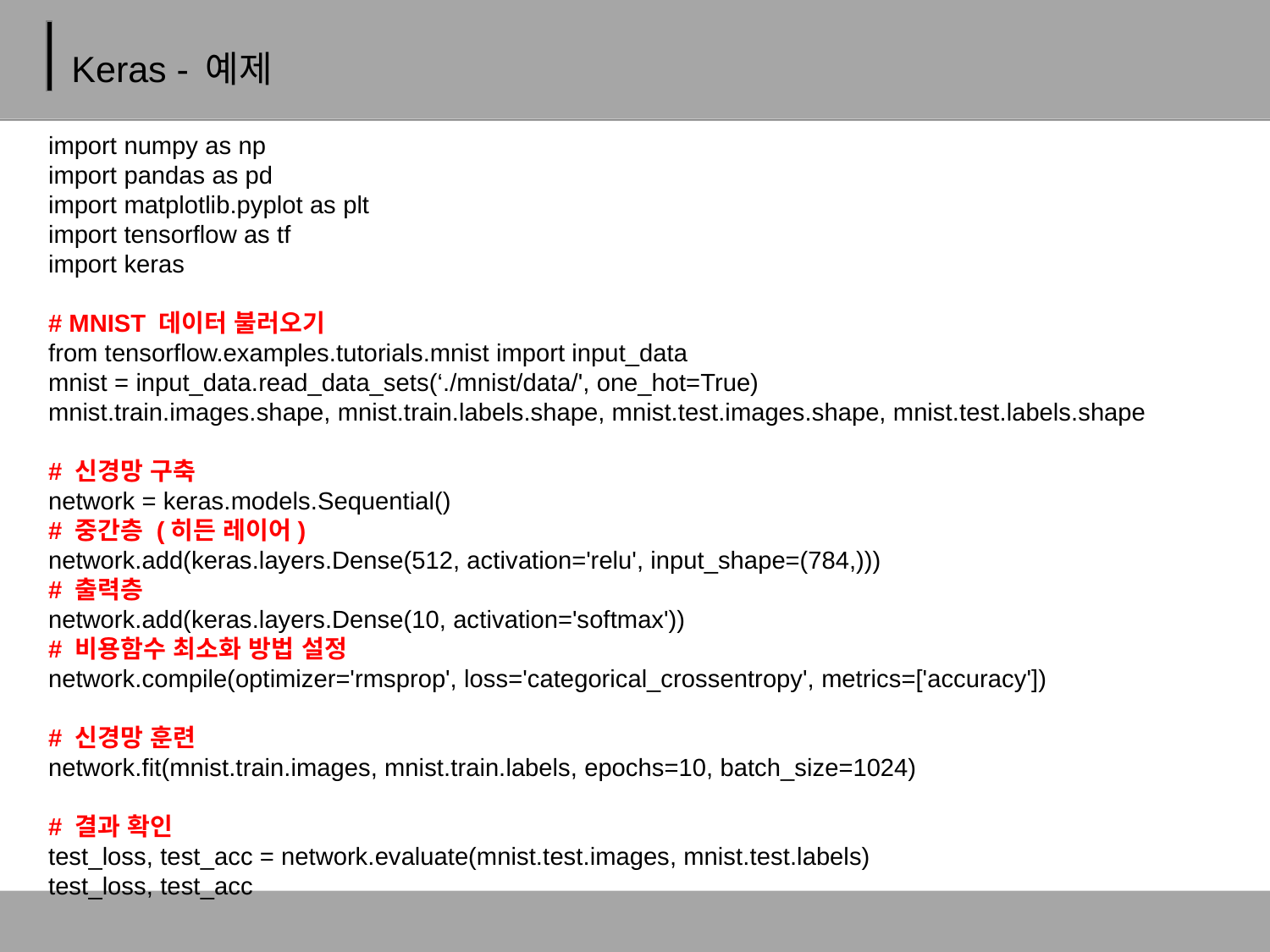

# Keras - 예제
import numpy as np
import pandas as pd
import matplotlib.pyplot as plt
import tensorflow as tf
import keras

# MNIST 데이터 불러오기
from tensorflow.examples.tutorials.mnist import input_data
mnist = input_data.read_data_sets(‘./mnist/data/', one_hot=True)
mnist.train.images.shape, mnist.train.labels.shape, mnist.test.images.shape, mnist.test.labels.shape

# 신경망 구축
network = keras.models.Sequential()
# 중간층 (히든 레이어)
network.add(keras.layers.Dense(512, activation='relu', input_shape=(784,)))
# 출력층
network.add(keras.layers.Dense(10, activation='softmax'))
# 비용함수 최소화 방법 설정
network.compile(optimizer='rmsprop', loss='categorical_crossentropy', metrics=['accuracy'])

# 신경망 훈련
network.fit(mnist.train.images, mnist.train.labels, epochs=10, batch_size=1024)

# 결과 확인
test_loss, test_acc = network.evaluate(mnist.test.images, mnist.test.labels)
test_loss, test_acc